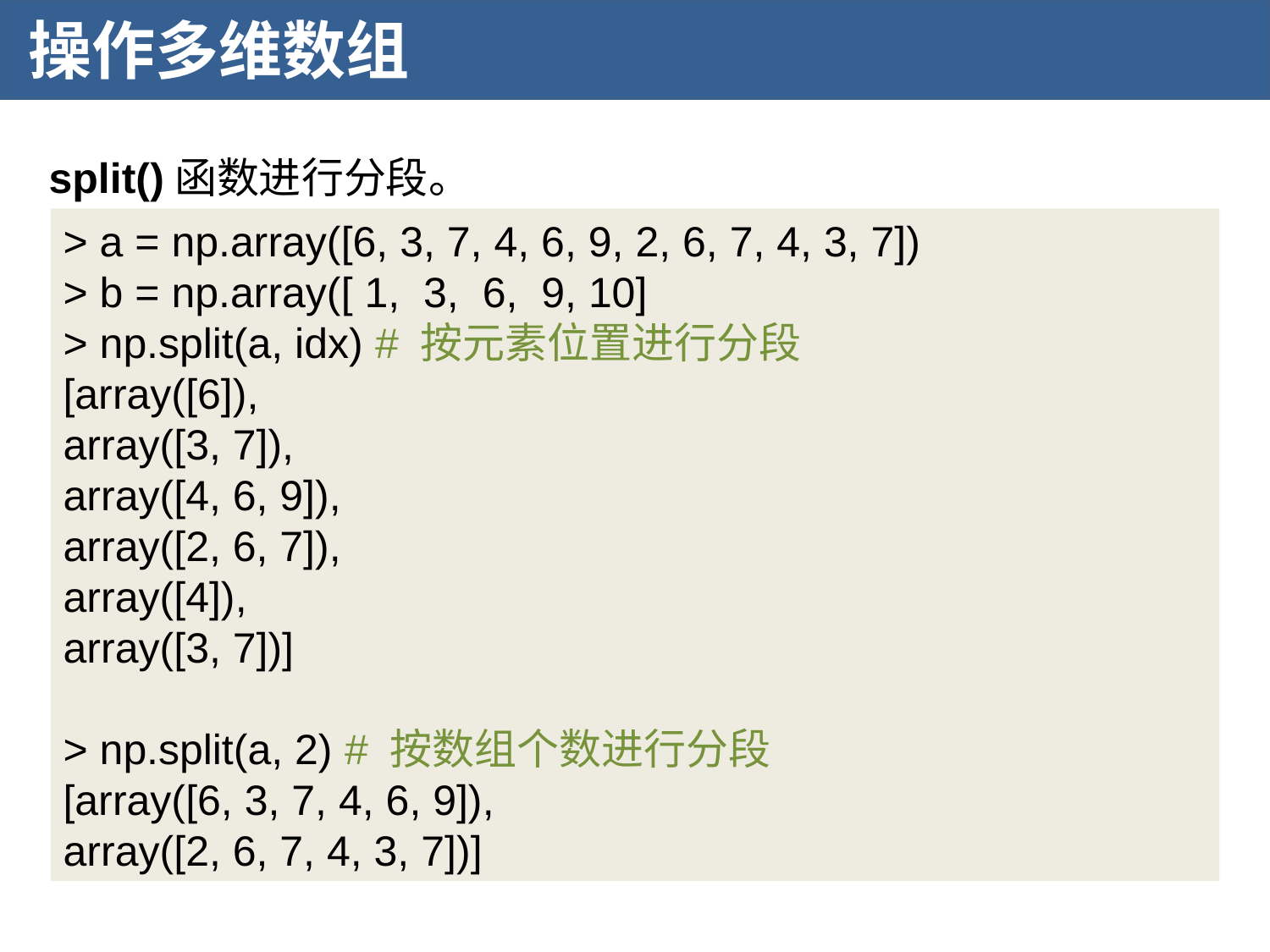

操作多维数组
split()函数进行分段。
> a = np.array([6, 3, 7, 4, 6, 9, 2, 6, 7, 4, 3, 7])
> b = np.array([ 1,  3,  6,  9, 10]
> np.split(a, idx) # 按元素位置进行分段
[array([6]),
array([3, 7]),
array([4, 6, 9]),
array([2, 6, 7]),
array([4]),
array([3, 7])]

> np.split(a, 2) # 按数组个数进行分段
[array([6, 3, 7, 4, 6, 9]),
array([2, 6, 7, 4, 3, 7])]